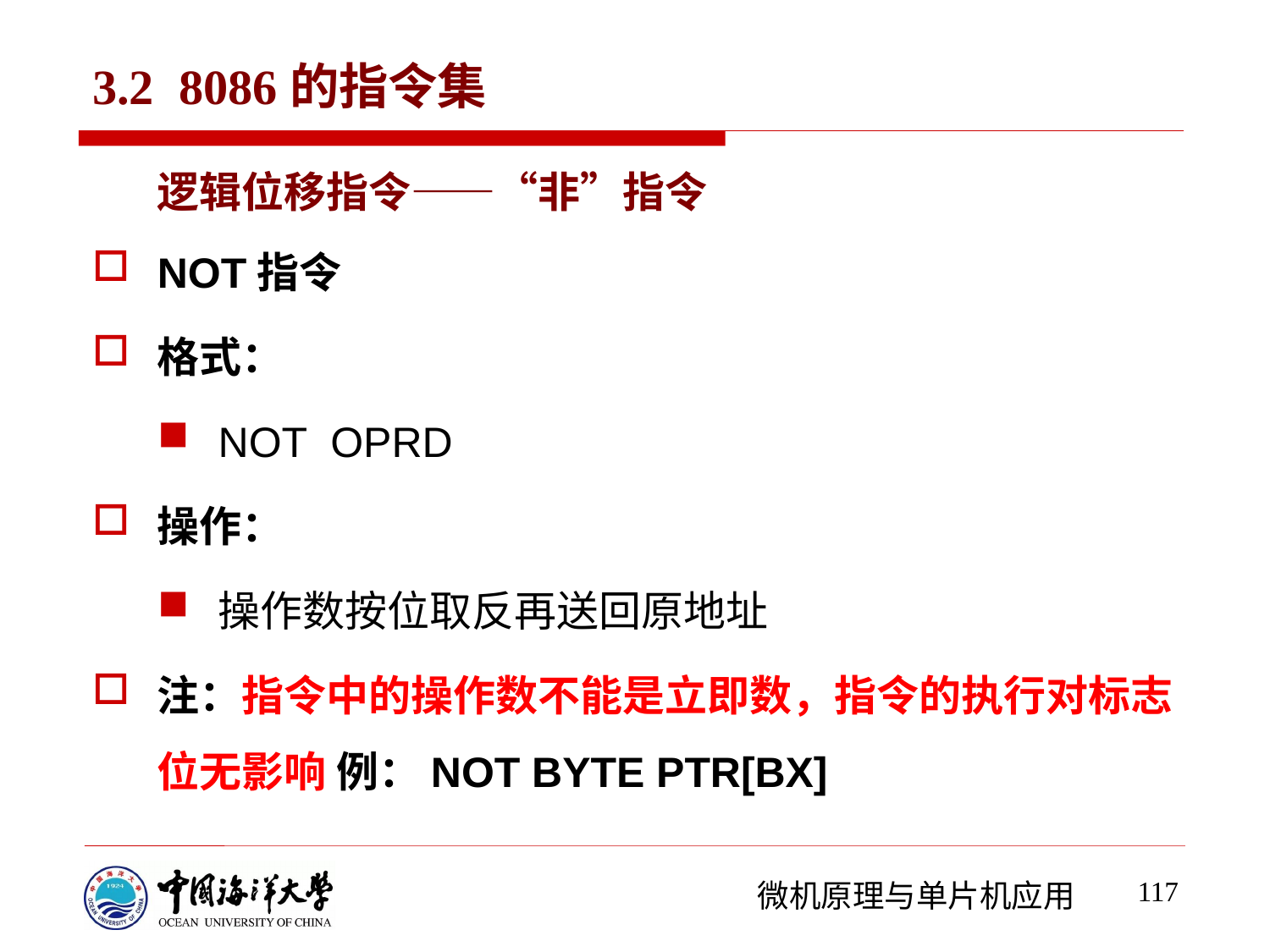

# 3.2  8086的指令集
逻辑位移指令——“非”指令
NOT指令
格式：
NOT  OPRD
操作：
操作数按位取反再送回原地址
注：指令中的操作数不能是立即数，指令的执行对标志位无影响 例：NOT BYTE PTR[BX]

117